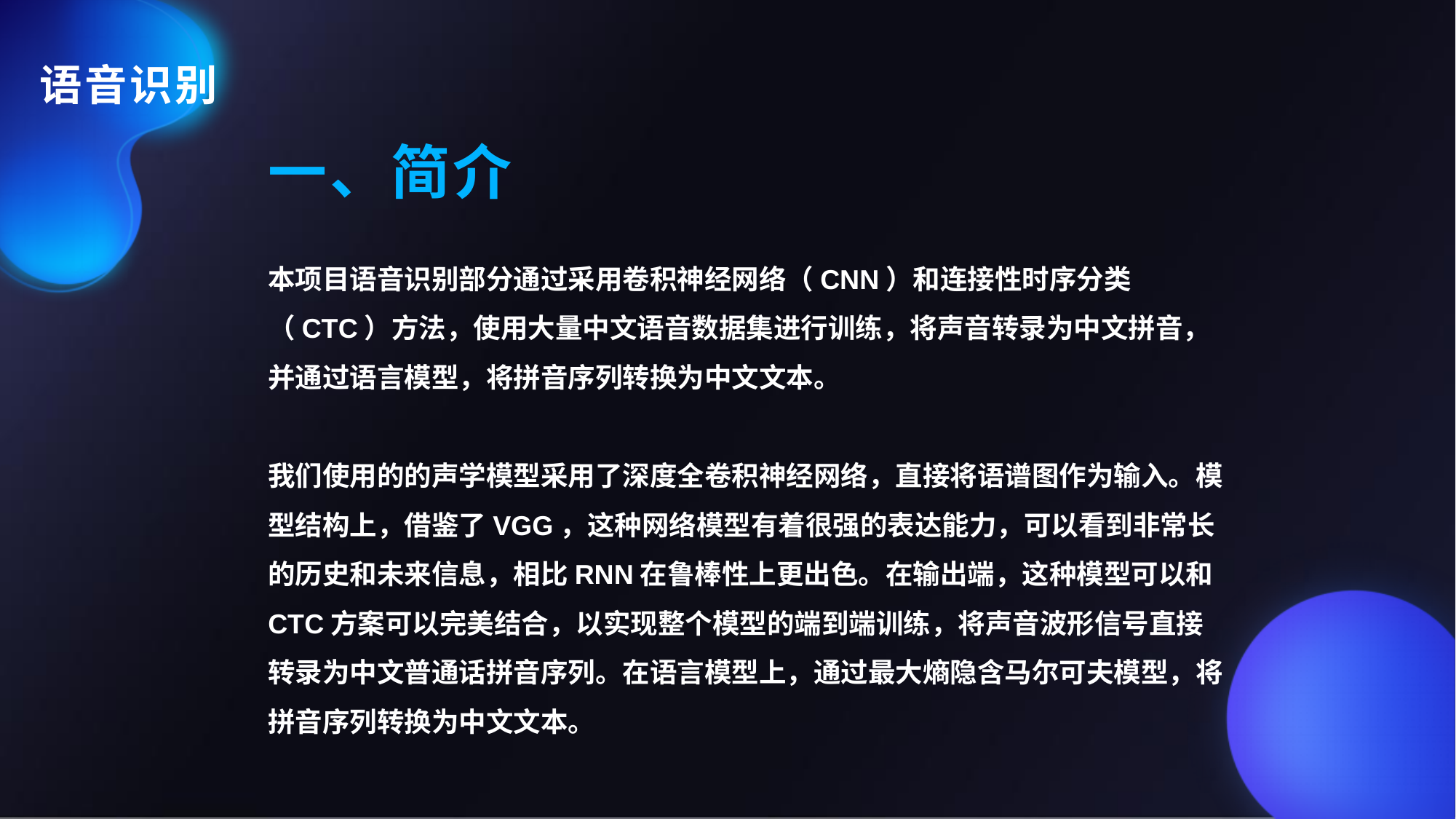

语音识别
一、简介
本项目语音识别部分通过采用卷积神经网络（CNN）和连接性时序分类（CTC）方法，使用大量中文语音数据集进行训练，将声音转录为中文拼音，并通过语言模型，将拼音序列转换为中文文本。

我们使用的的声学模型采用了深度全卷积神经网络，直接将语谱图作为输入。模型结构上，借鉴了VGG，这种网络模型有着很强的表达能力，可以看到非常长的历史和未来信息，相比RNN在鲁棒性上更出色。在输出端，这种模型可以和CTC方案可以完美结合，以实现整个模型的端到端训练，将声音波形信号直接转录为中文普通话拼音序列。在语言模型上，通过最大熵隐含马尔可夫模型，将拼音序列转换为中文文本。